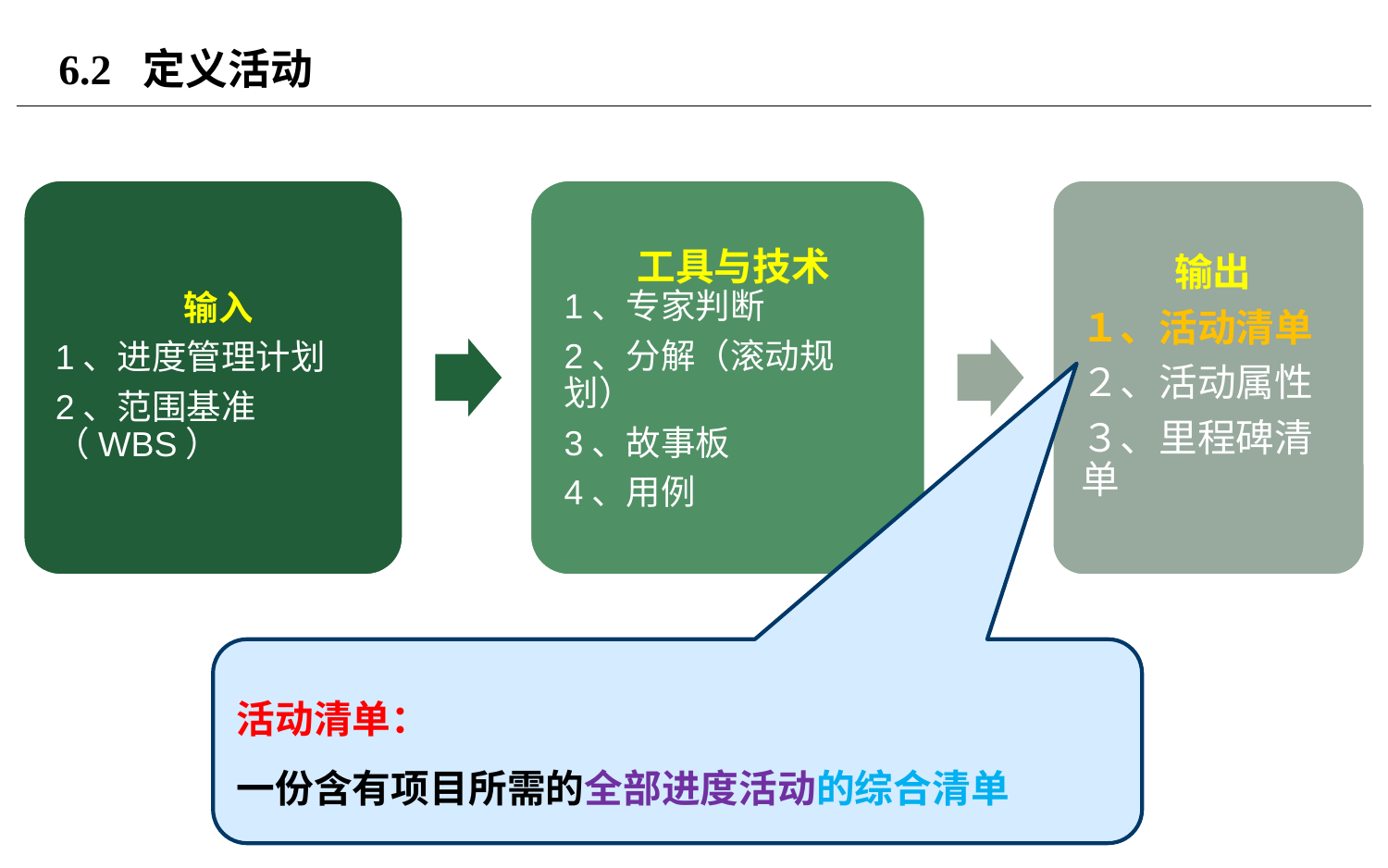

# 6.2  定义活动
输入
1、进度管理计划
2、范围基准（WBS）

工具与技术
1、专家判断
2、分解（滚动规划）
3、故事板
4、用例

输出
１、活动清单
２、活动属性
３、里程碑清单

活动清单：
一份含有项目所需的全部进度活动的综合清单